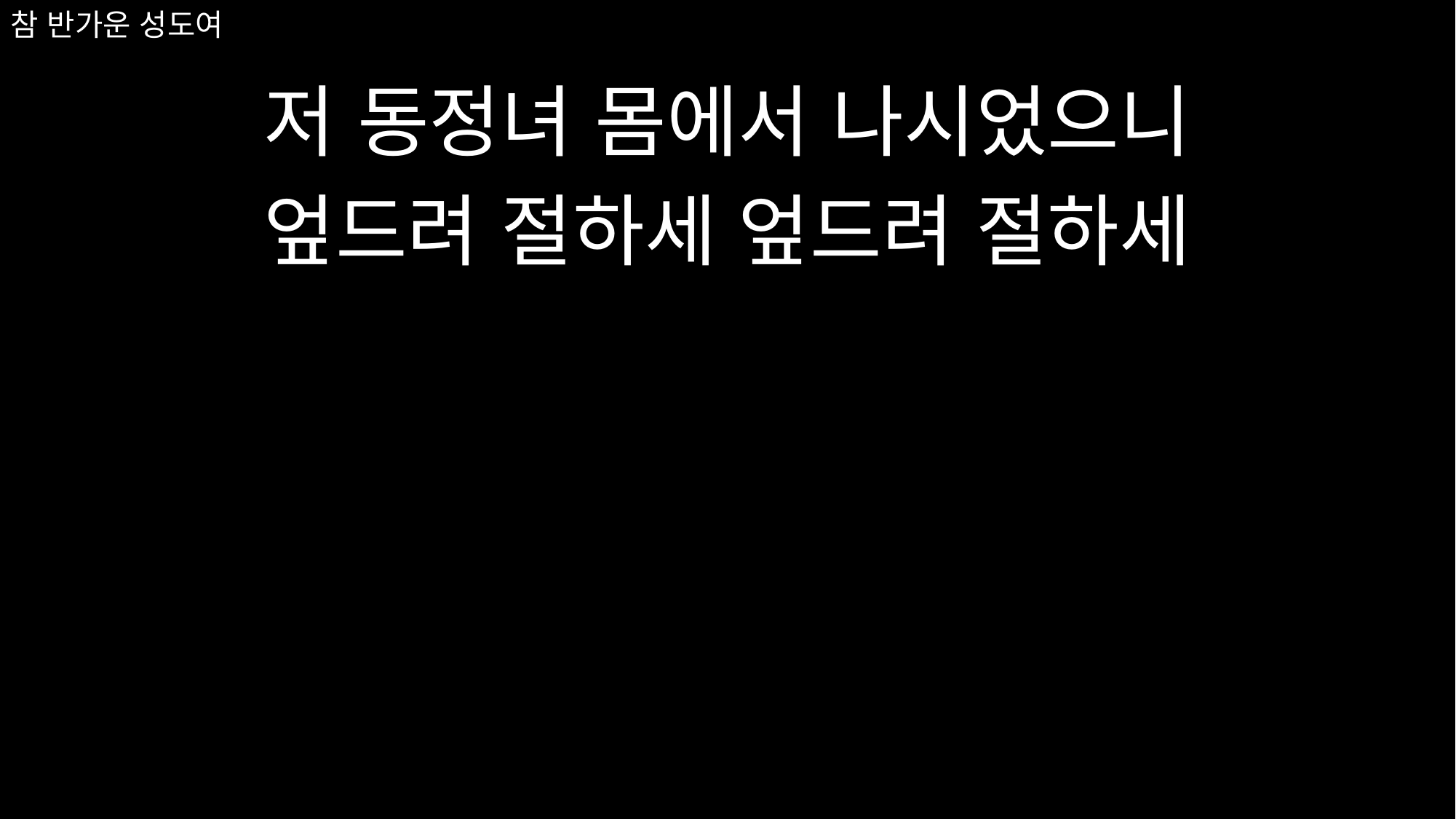

저 동정녀 몸에서 나시었으니
엎드려 절하세 엎드려 절하세

# 참 반가운 성도여